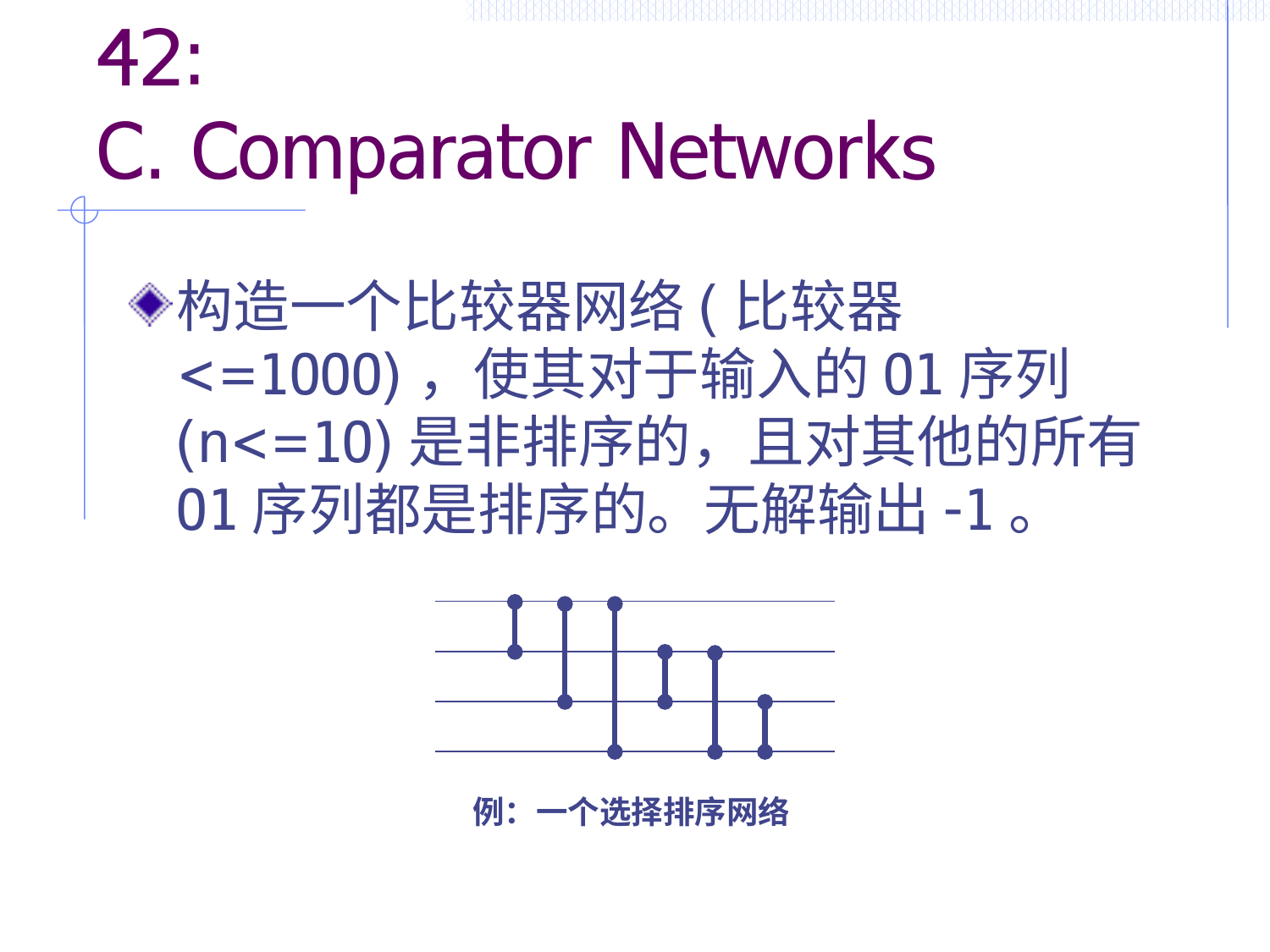

# Andrew Stankevich Contest 42: C. Comparator Networks
构造一个比较器网络(比较器<=1000)，使其对于输入的01序列(n<=10)是非排序的，且对其他的所有01序列都是排序的。无解输出-1。
例：一个选择排序网络